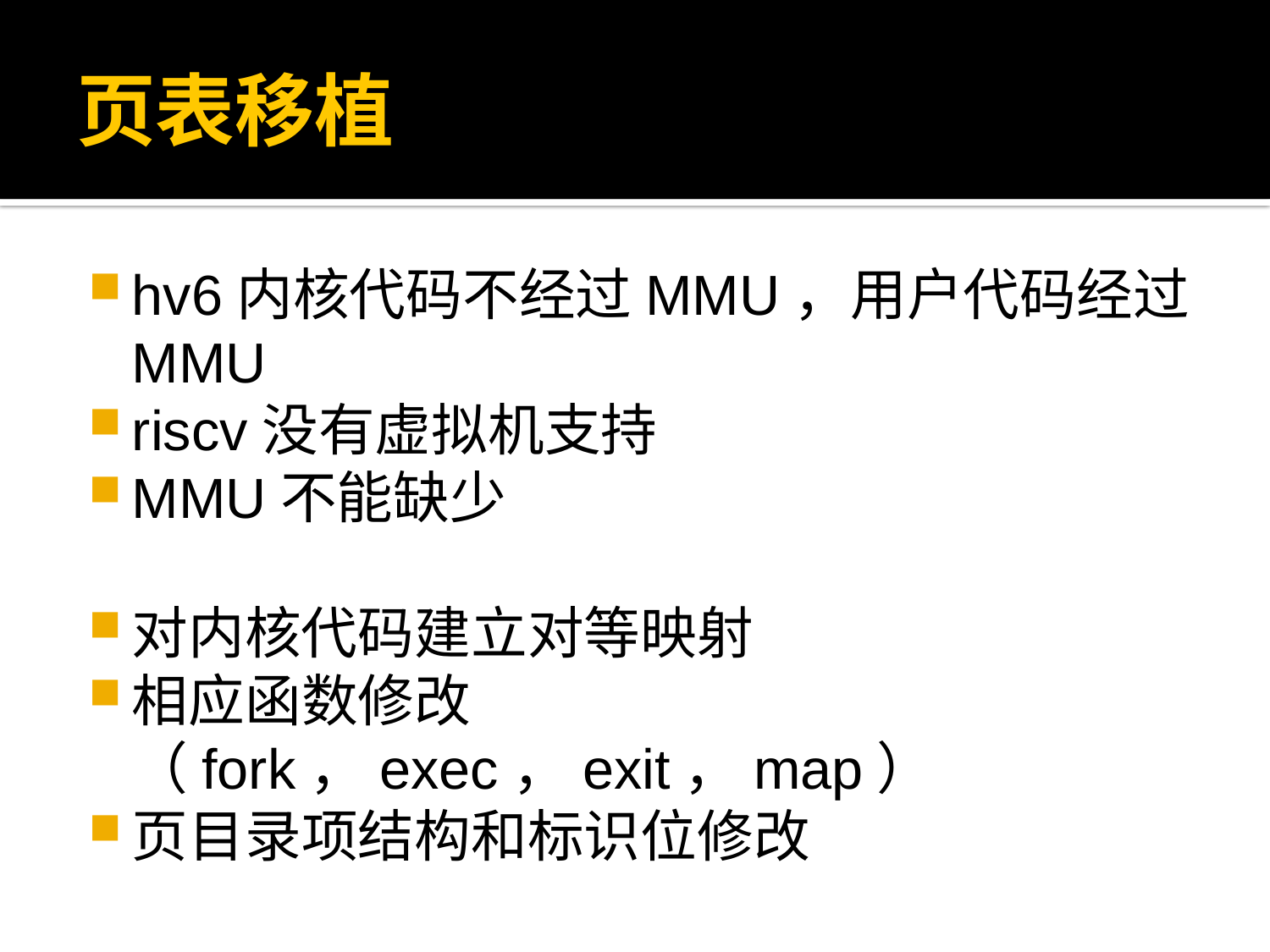

# 页表移植
hv6内核代码不经过MMU，用户代码经过MMU
riscv没有虚拟机支持
MMU不能缺少

对内核代码建立对等映射
相应函数修改（fork，exec，exit，map）
页目录项结构和标识位修改